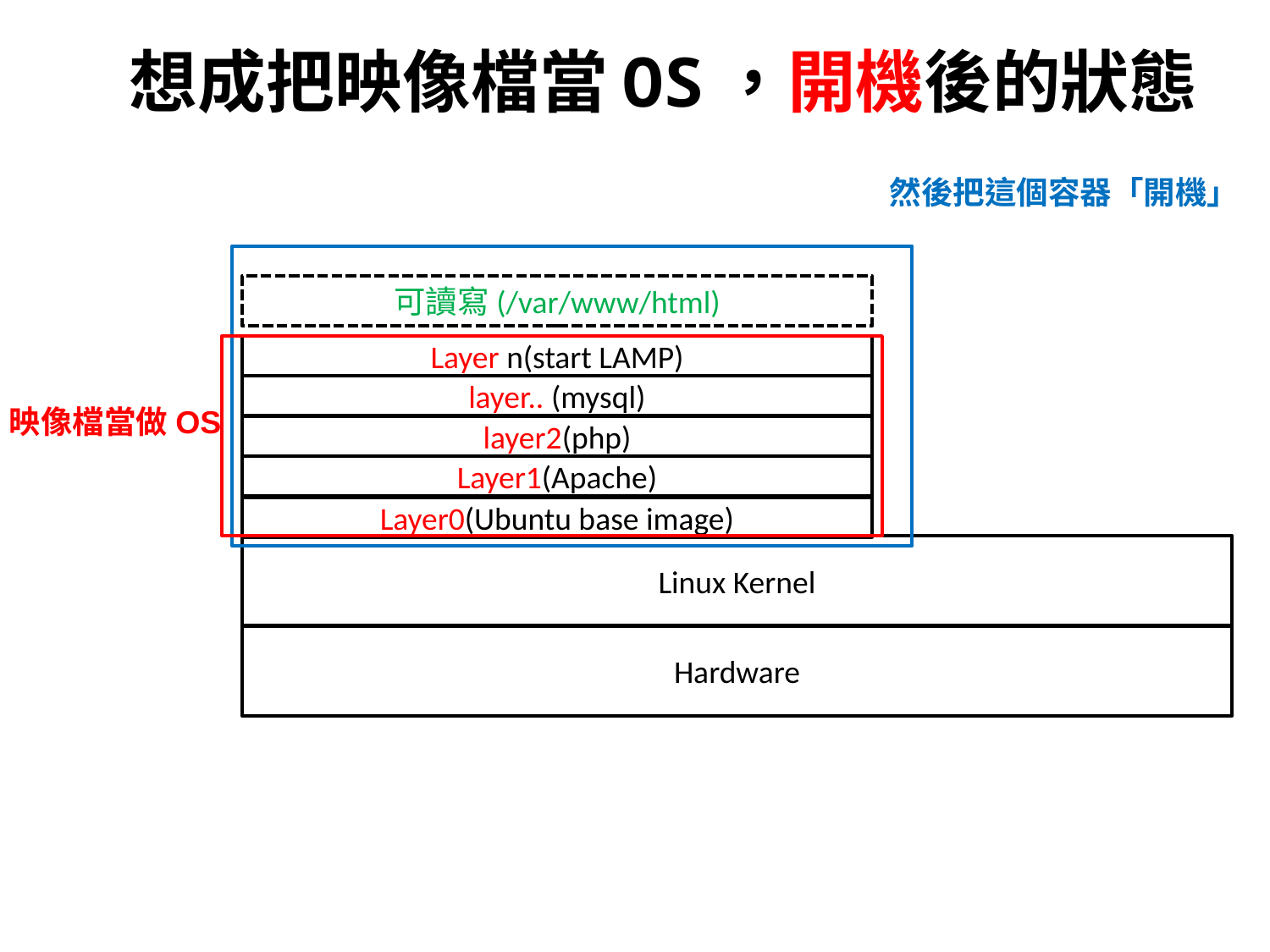

# 想成把映像檔當OS，開機後的狀態
然後把這個容器「開機」

可讀寫(/var/www/html)

Layer n(start LAMP)
layer.. (mysql)
映像檔當做OS
layer2(php)
Layer1(Apache)
Layer0(Ubuntu base image)
Linux Kernel
Hardware